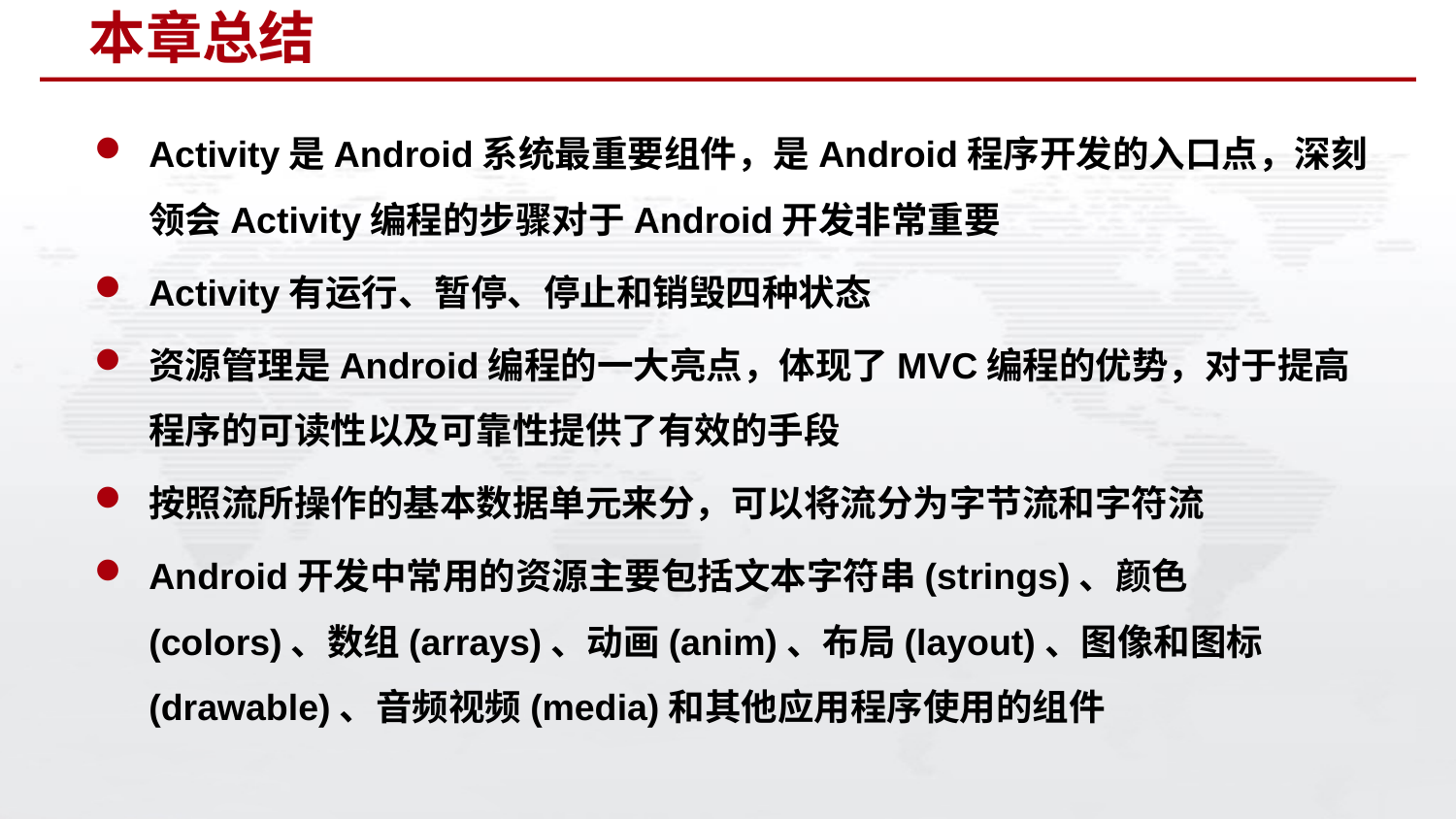

# 本章总结
Activity是Android系统最重要组件，是Android程序开发的入口点，深刻领会Activity编程的步骤对于Android开发非常重要
Activity有运行、暂停、停止和销毁四种状态
资源管理是Android编程的一大亮点，体现了MVC编程的优势，对于提高程序的可读性以及可靠性提供了有效的手段
按照流所操作的基本数据单元来分，可以将流分为字节流和字符流
Android开发中常用的资源主要包括文本字符串(strings)、颜色(colors)、数组(arrays)、动画(anim)、布局(layout)、图像和图标(drawable)、音频视频(media)和其他应用程序使用的组件